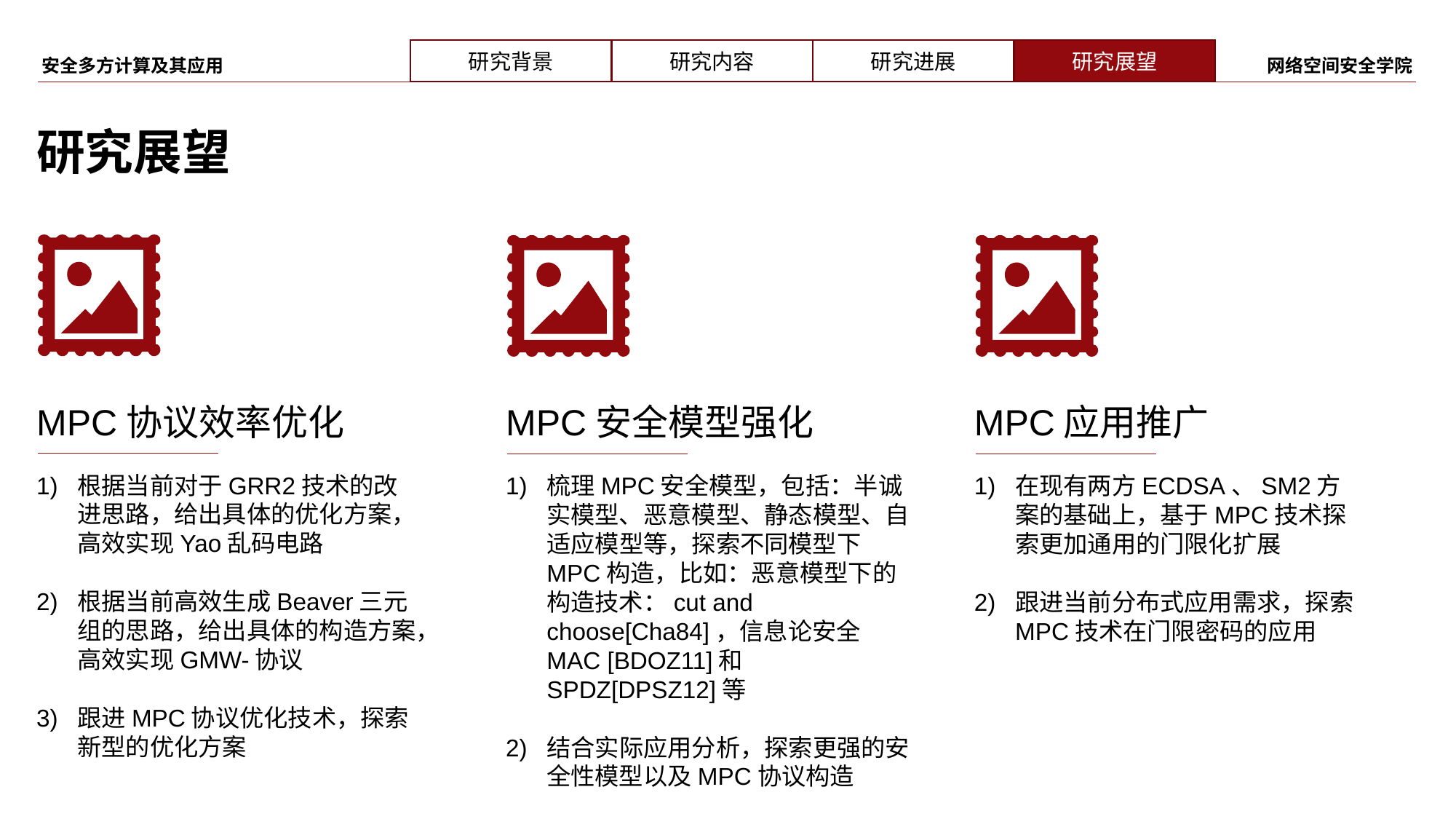

研究展望

根据当前对于GRR2技术的改进思路，给出具体的优化方案，高效实现Yao乱码电路

根据当前高效生成Beaver三元组的思路，给出具体的构造方案，高效实现GMW-协议

跟进MPC协议优化技术，探索新型的优化方案
MPC协议效率优化

梳理MPC安全模型，包括：半诚实模型、恶意模型、静态模型、自适应模型等，探索不同模型下MPC构造，比如：恶意模型下的构造技术：cut and choose[Cha84]，信息论安全MAC [BDOZ11]和SPDZ[DPSZ12]等

结合实际应用分析，探索更强的安全性模型以及MPC协议构造
MPC安全模型强化

在现有两方ECDSA、SM2方案的基础上，基于MPC技术探索更加通用的门限化扩展

跟进当前分布式应用需求，探索MPC技术在门限密码的应用
MPC应用推广